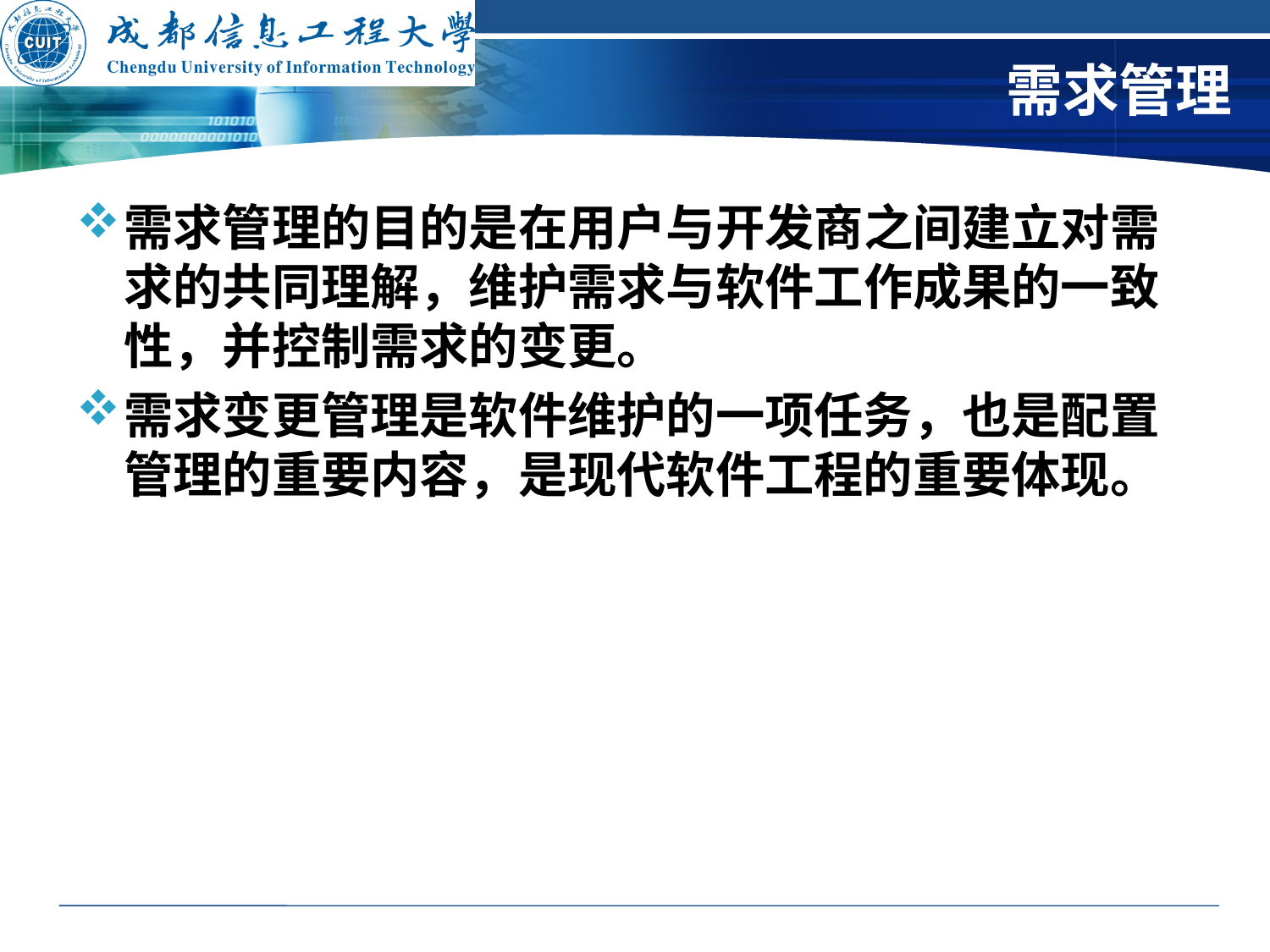

# 需求管理
需求管理的目的是在用户与开发商之间建立对需求的共同理解，维护需求与软件工作成果的一致性，并控制需求的变更。
需求变更管理是软件维护的一项任务，也是配置管理的重要内容，是现代软件工程的重要体现。